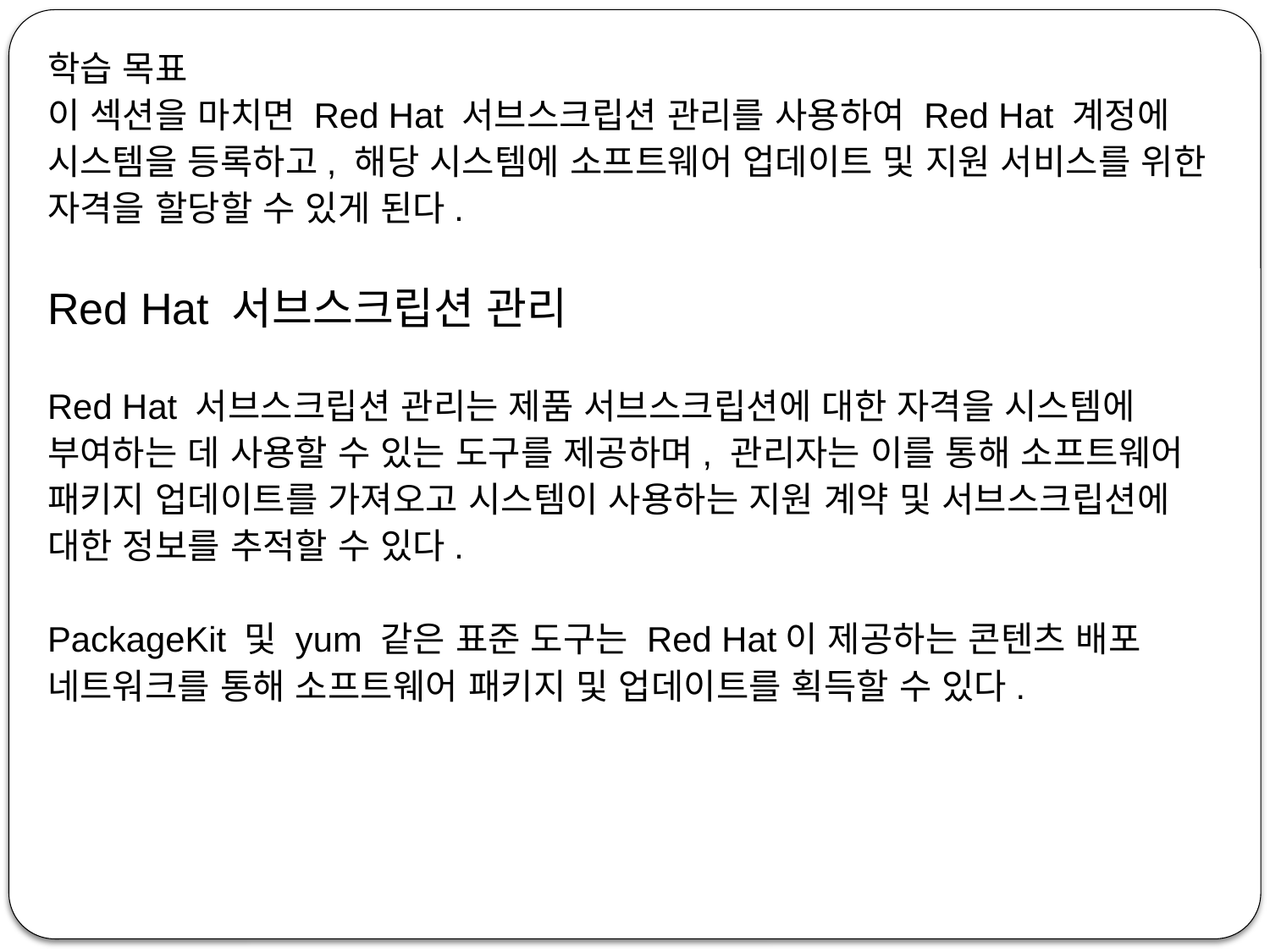

학습 목표
이 섹션을 마치면 Red Hat 서브스크립션 관리를 사용하여 Red Hat 계정에 시스템을 등록하고, 해당 시스템에 소프트웨어 업데이트 및 지원 서비스를 위한 자격을 할당할 수 있게 된다.

Red Hat 서브스크립션 관리

Red Hat 서브스크립션 관리는 제품 서브스크립션에 대한 자격을 시스템에 부여하는 데 사용할 수 있는 도구를 제공하며, 관리자는 이를 통해 소프트웨어 패키지 업데이트를 가져오고 시스템이 사용하는 지원 계약 및 서브스크립션에 대한 정보를 추적할 수 있다.

PackageKit 및 yum 같은 표준 도구는 Red Hat이 제공하는 콘텐츠 배포 네트워크를 통해 소프트웨어 패키지 및 업데이트를 획득할 수 있다.